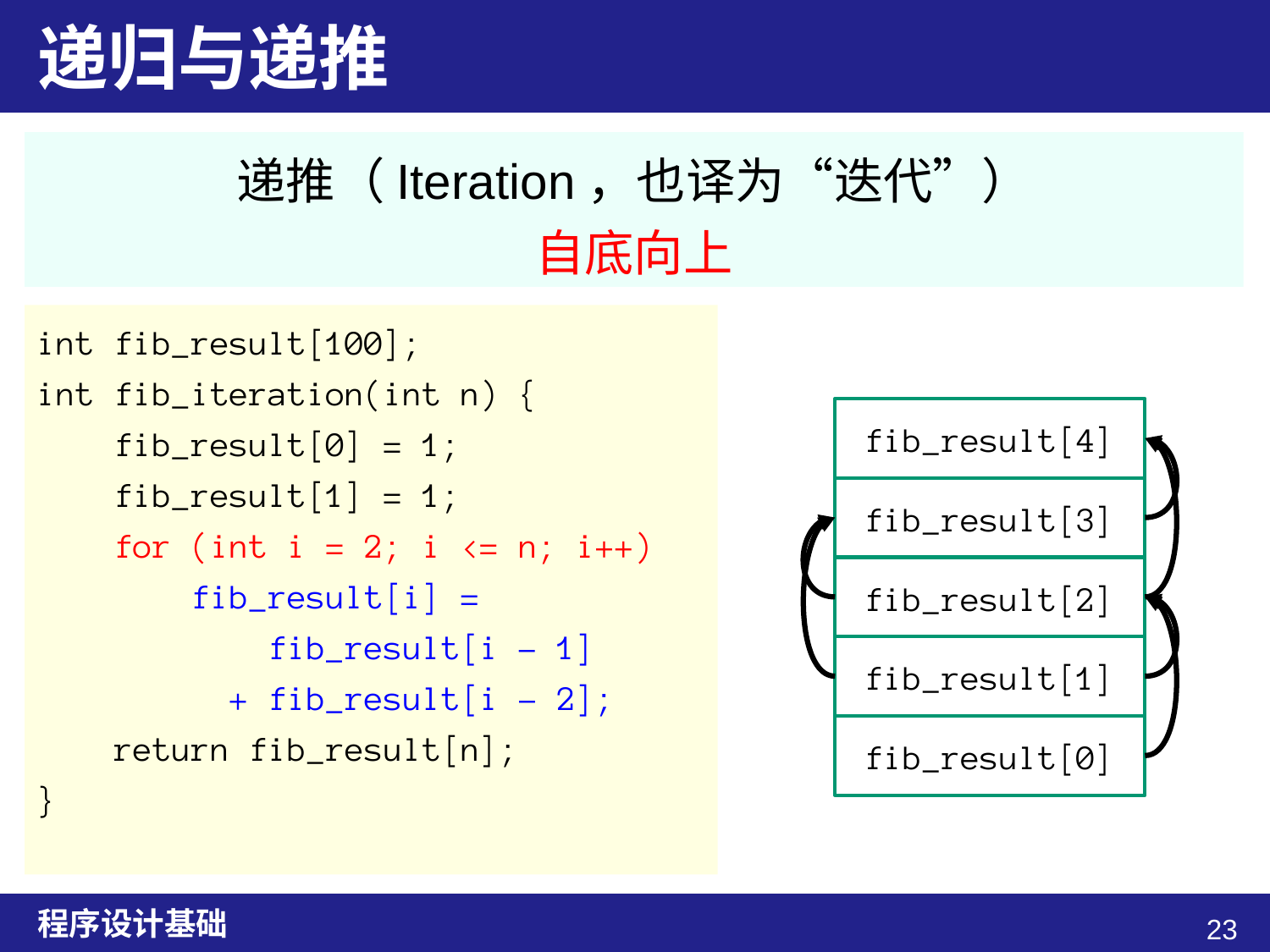

# 递归与递推
递推（Iteration，也译为“迭代”）
自底向上
int fib_result[100];
int fib_iteration(int n) {
    fib_result[0] = 1;
    fib_result[1] = 1;
    for (int i = 2; i <= n; i++)
        fib_result[i] =
            fib_result[i - 1]
          + fib_result[i - 2];
    return fib_result[n];
}
fib_result[4]
fib_result[3]
fib_result[2]
fib_result[1]
fib_result[0]